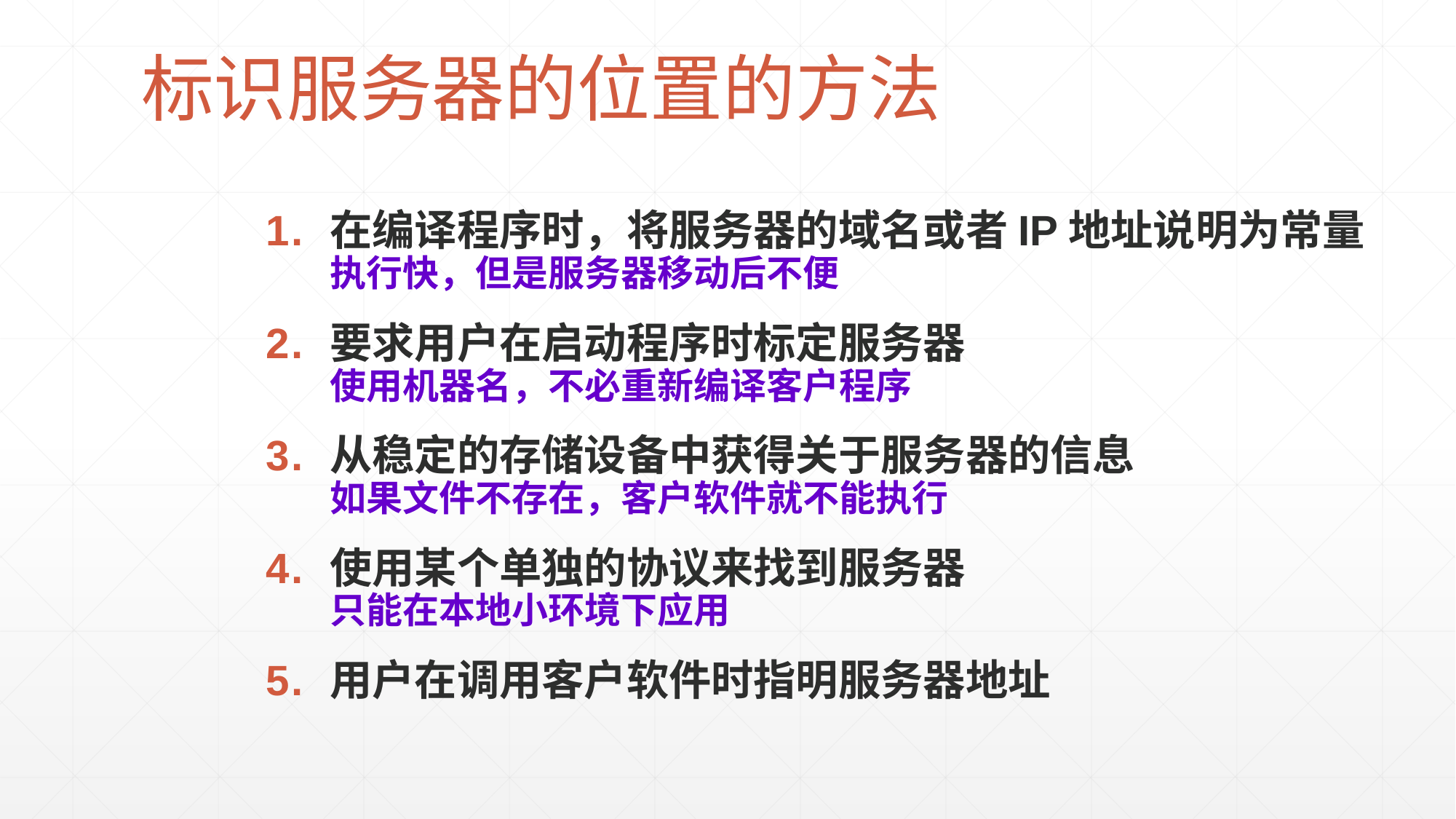

# 标识服务器的位置的方法
在编译程序时，将服务器的域名或者IP地址说明为常量
执行快，但是服务器移动后不便
要求用户在启动程序时标定服务器
使用机器名，不必重新编译客户程序
从稳定的存储设备中获得关于服务器的信息
如果文件不存在，客户软件就不能执行
使用某个单独的协议来找到服务器
只能在本地小环境下应用
用户在调用客户软件时指明服务器地址